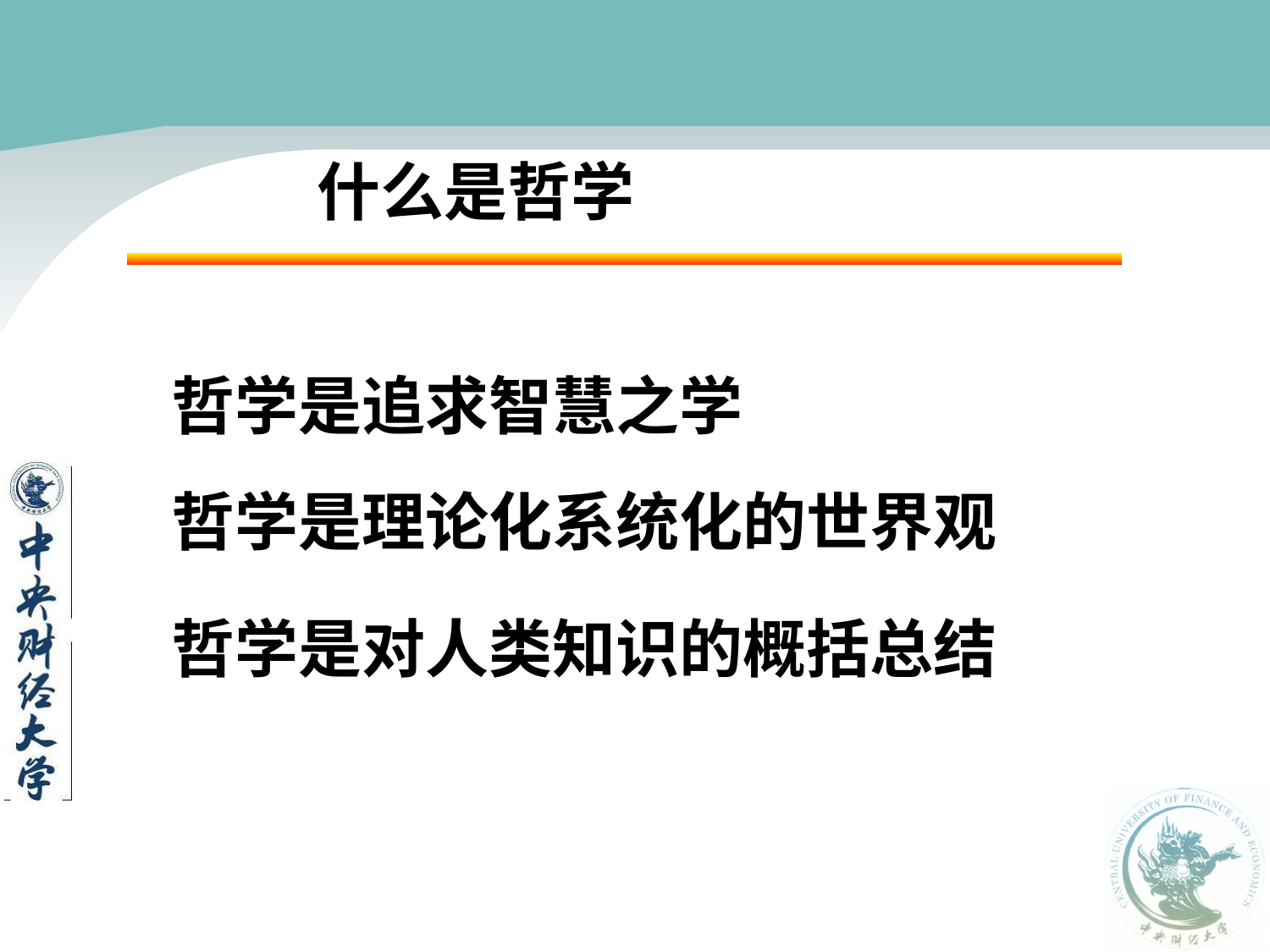

什么是哲学

哲学是追求智慧之学
哲学是理论化系统化的世界观
哲学是对人类知识的概括总结